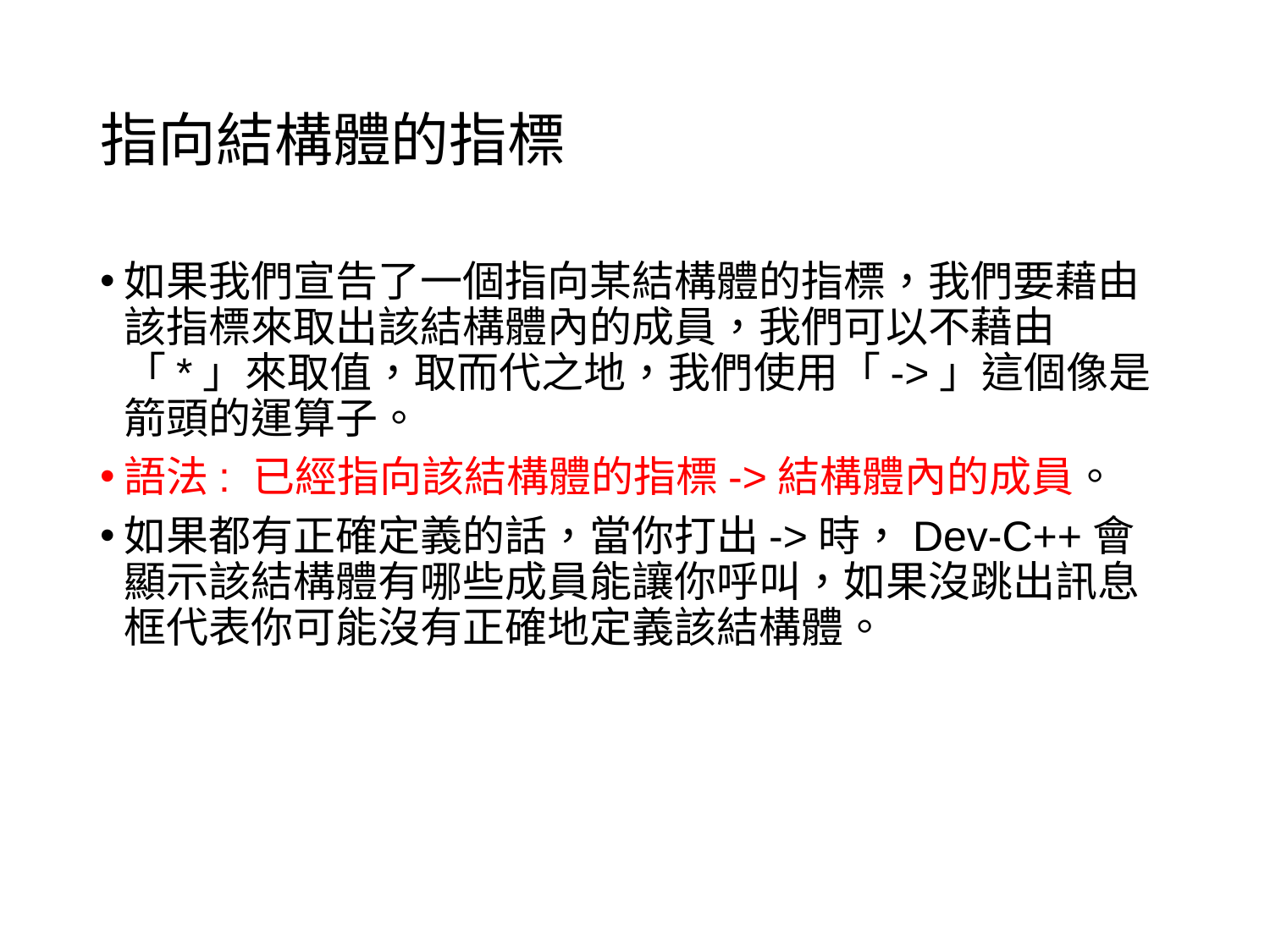

# 指向結構體的指標
如果我們宣告了一個指向某結構體的指標，我們要藉由該指標來取出該結構體內的成員，我們可以不藉由「*」來取值，取而代之地，我們使用「->」這個像是箭頭的運算子。
語法: 已經指向該結構體的指標->結構體內的成員。
如果都有正確定義的話，當你打出->時，Dev-C++會顯示該結構體有哪些成員能讓你呼叫，如果沒跳出訊息框代表你可能沒有正確地定義該結構體。